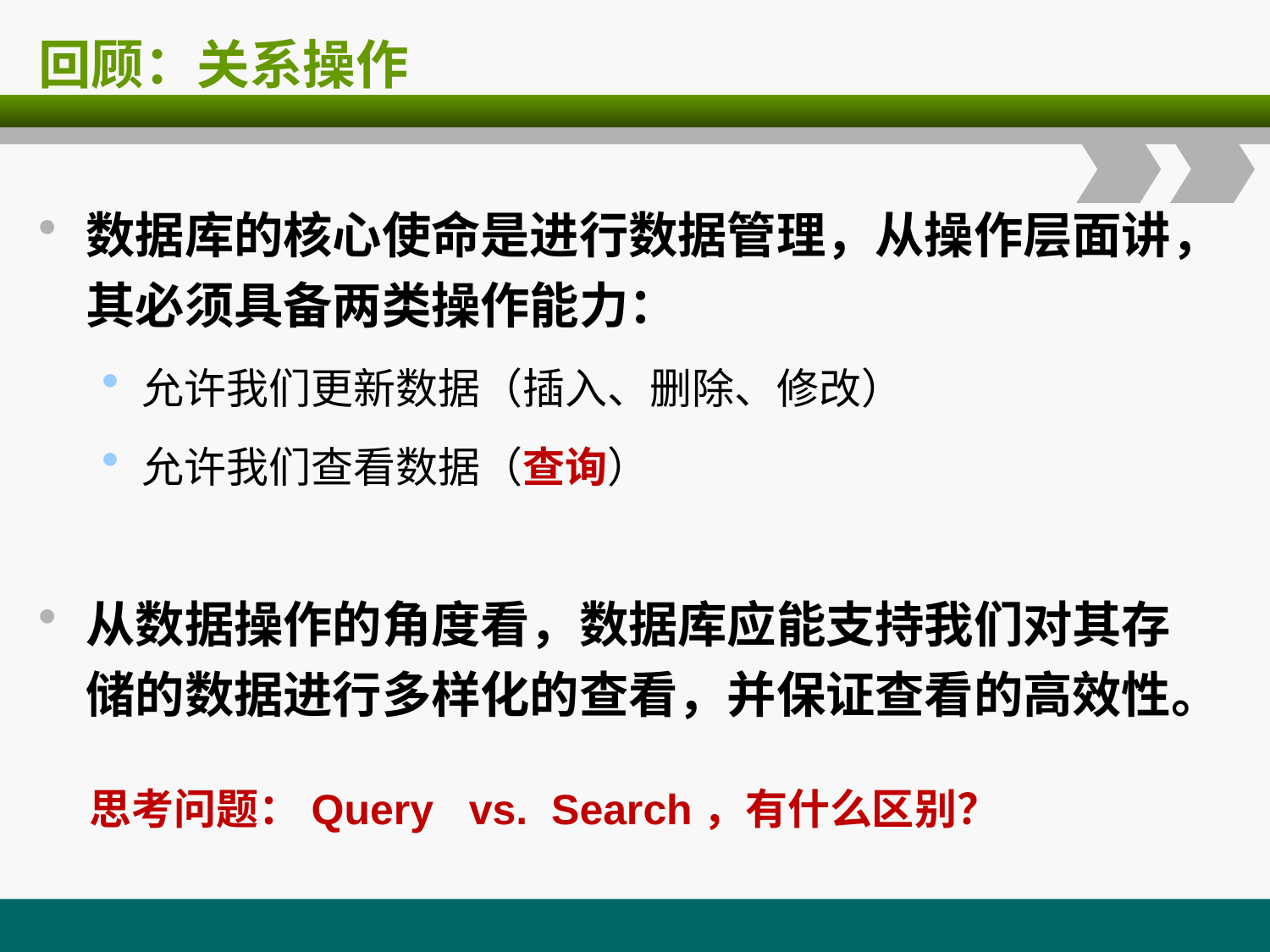

# 回顾：关系操作
数据库的核心使命是进行数据管理，从操作层面讲，其必须具备两类操作能力：
允许我们更新数据（插入、删除、修改）
允许我们查看数据（查询）

从数据操作的角度看，数据库应能支持我们对其存储的数据进行多样化的查看，并保证查看的高效性。

思考问题：Query   vs.  Search，有什么区别？